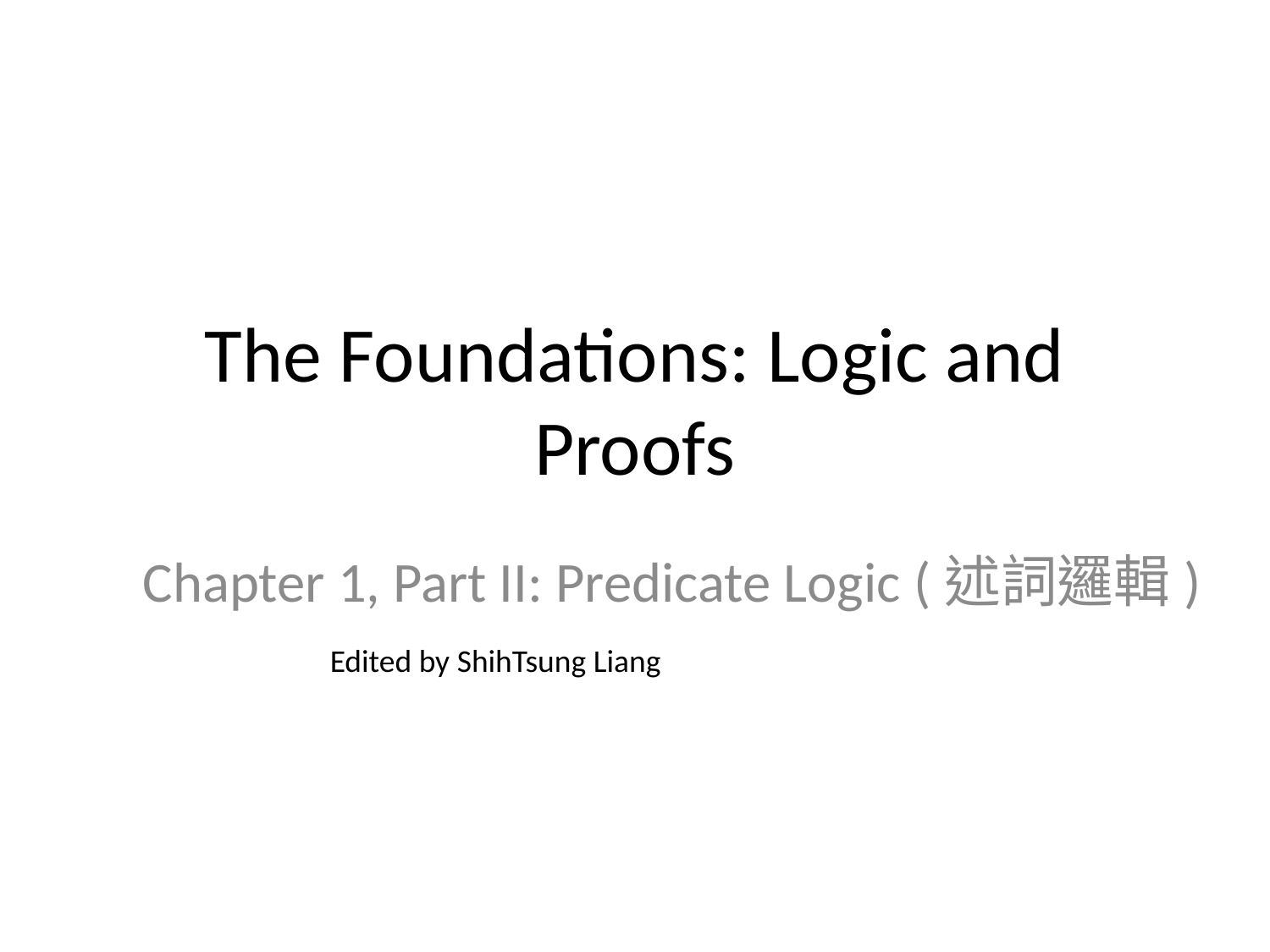

# The Foundations: Logic and Proofs
Chapter 1, Part II: Predicate Logic (述詞邏輯)
Edited by ShihTsung Liang